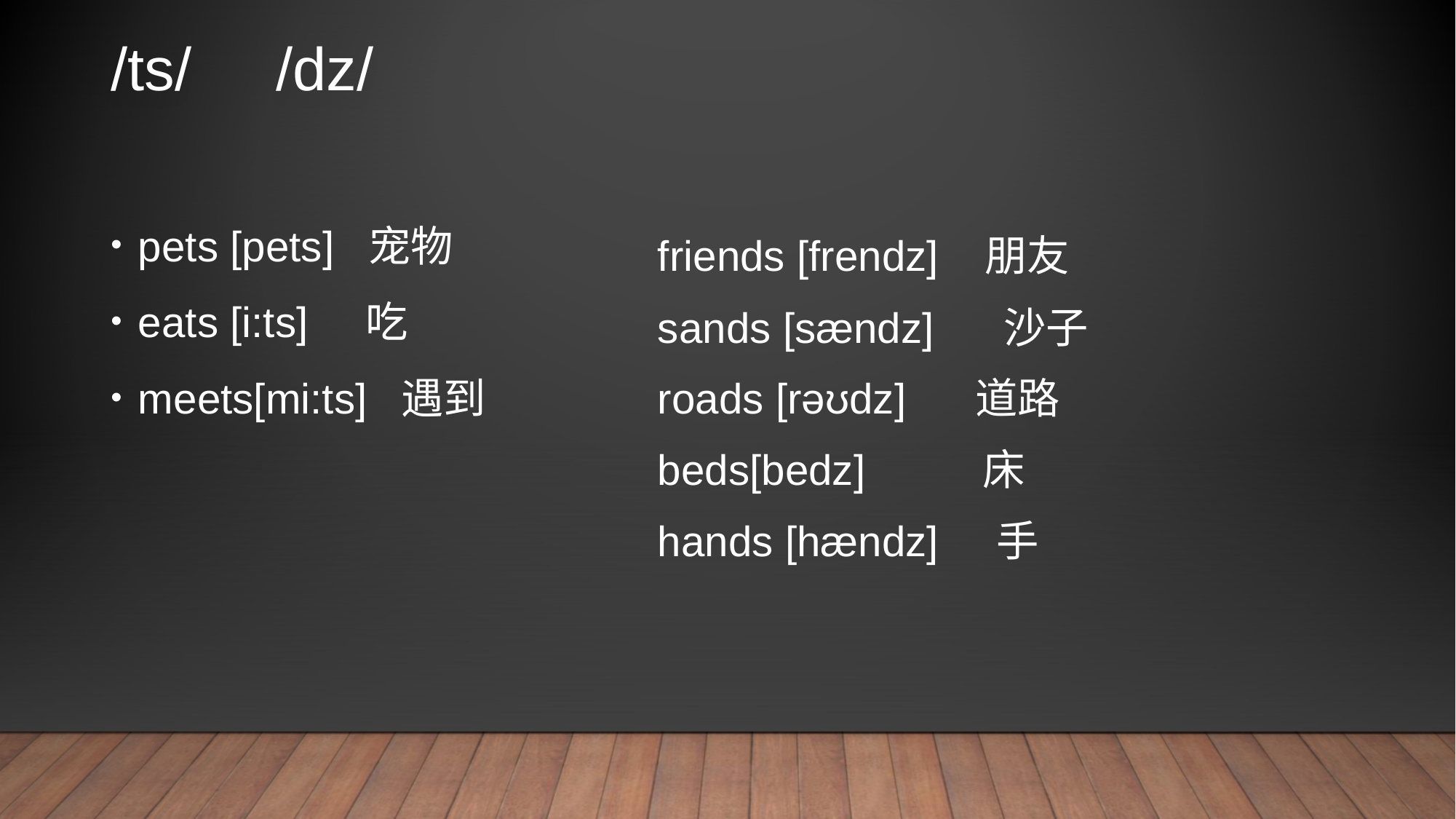

# /ts/     /dz/
pets [pets]  宠物
eats [i:ts]    吃
meets[mi:ts]  遇到
friends [frendz]   朋友
sands [sændz]     沙子
roads [rəʊdz]     道路
beds[bedz]         床
hands [hændz]    手